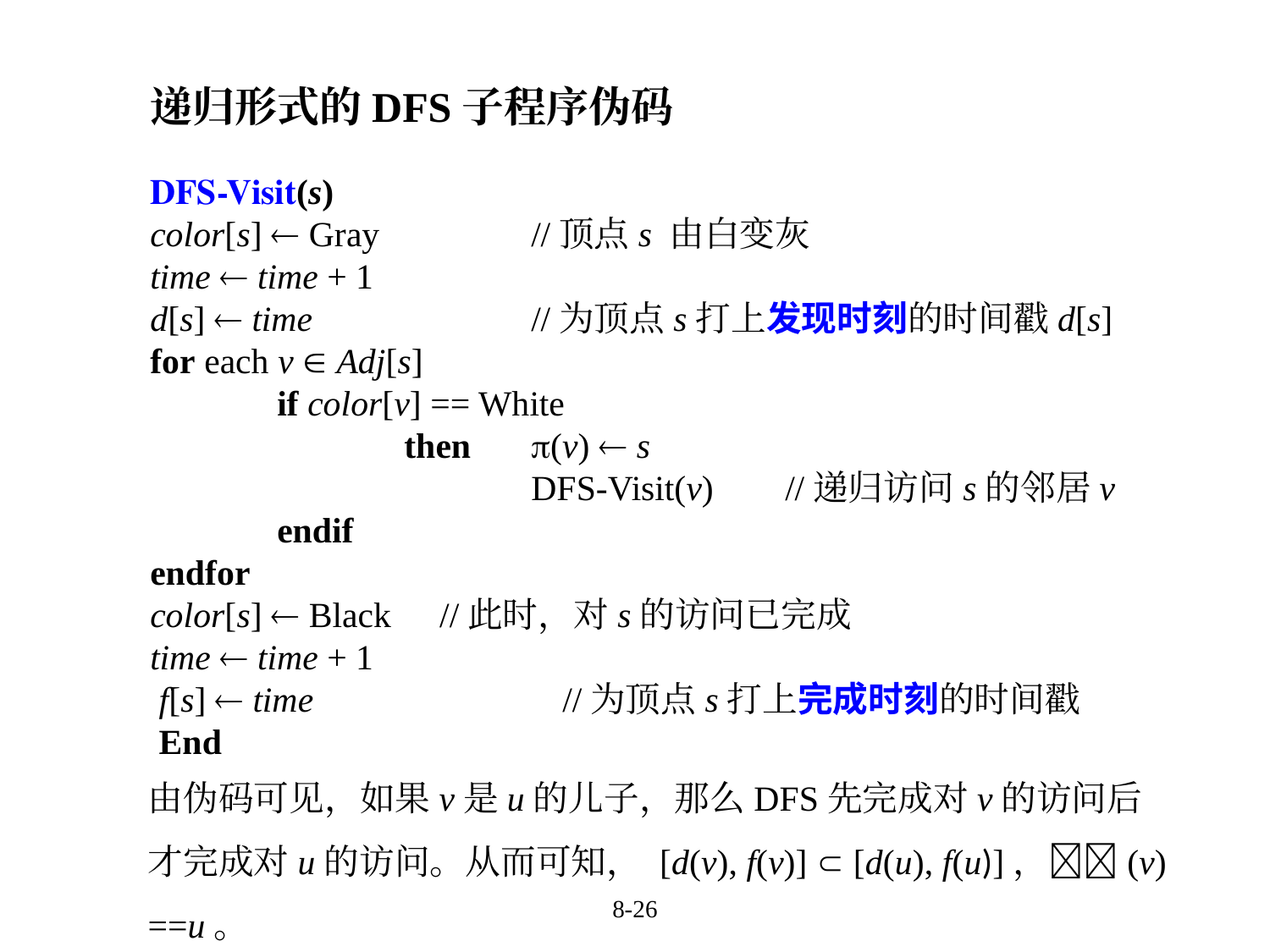

递归形式的DFS子程序伪码

DFS-Visit(s)
color[s] ← Gray  		//顶点s 由白变灰
time ← time + 1
d[s] ← time		//为顶点s打上发现时刻的时间戳d[s]
for each v ∈ Adj[s]
 	if color[v] == White
 		then	π(v) ← s
 			DFS-Visit(v) 	//递归访问s的邻居v
 	endif
endfor
color[s] ← Black 	    //此时，对s的访问已完成
time ← time + 1
 f[s] ← time                            //为顶点s打上完成时刻的时间戳
 End
由伪码可见，如果v是u的儿子，那么DFS先完成对v的访问后才完成对u的访问。从而可知， [d(v), f(v)] ⊂ [d(u), f(u)]，∀π(v) ==u。
8-26